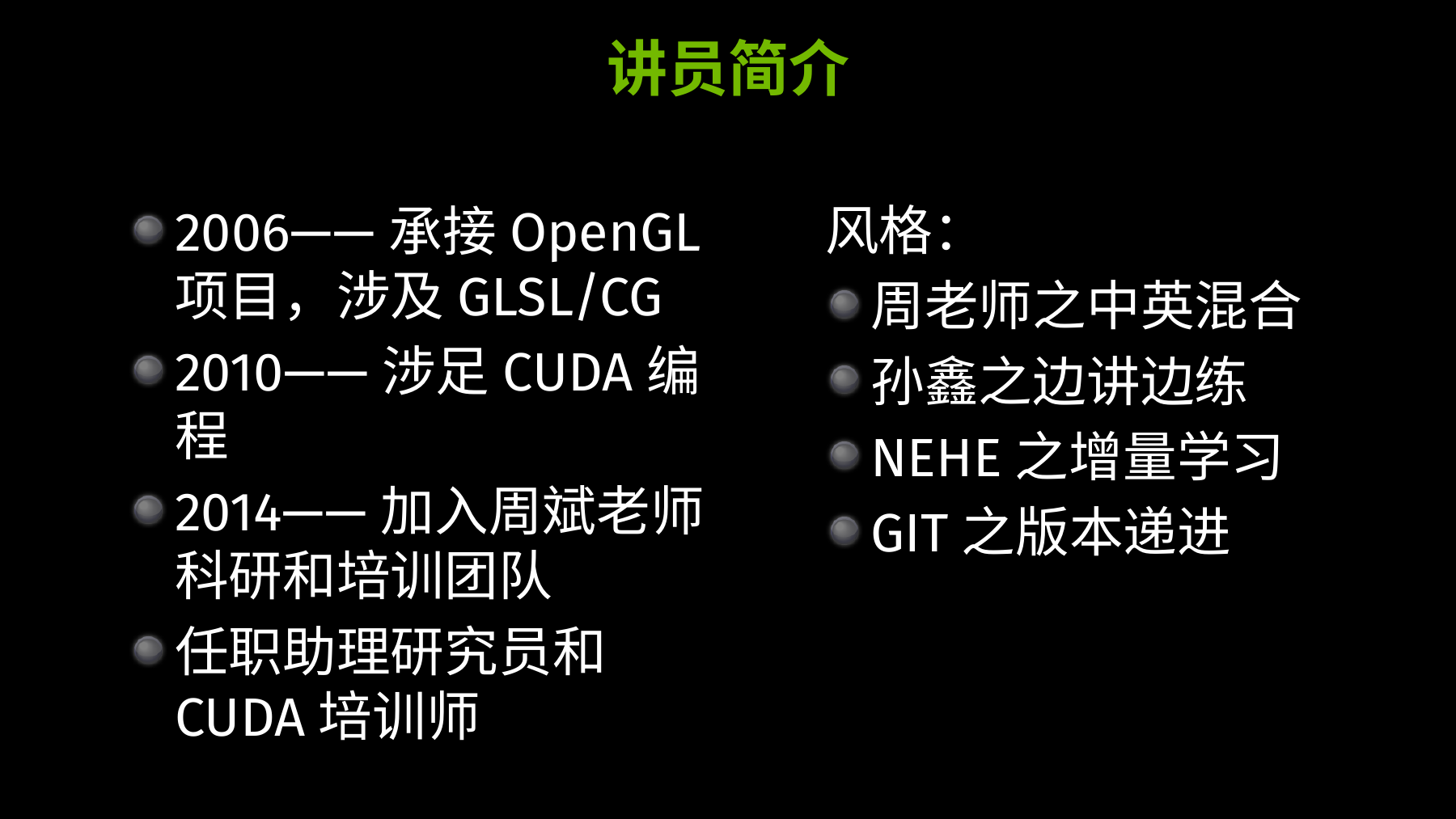

# 讲员简介
风格：
周老师之中英混合
孙鑫之边讲边练
NEHE之增量学习
GIT之版本递进
2006——承接OpenGL项目，涉及GLSL/CG
2010——涉足CUDA编程
2014——加入周斌老师科研和培训团队
任职助理研究员和CUDA培训师